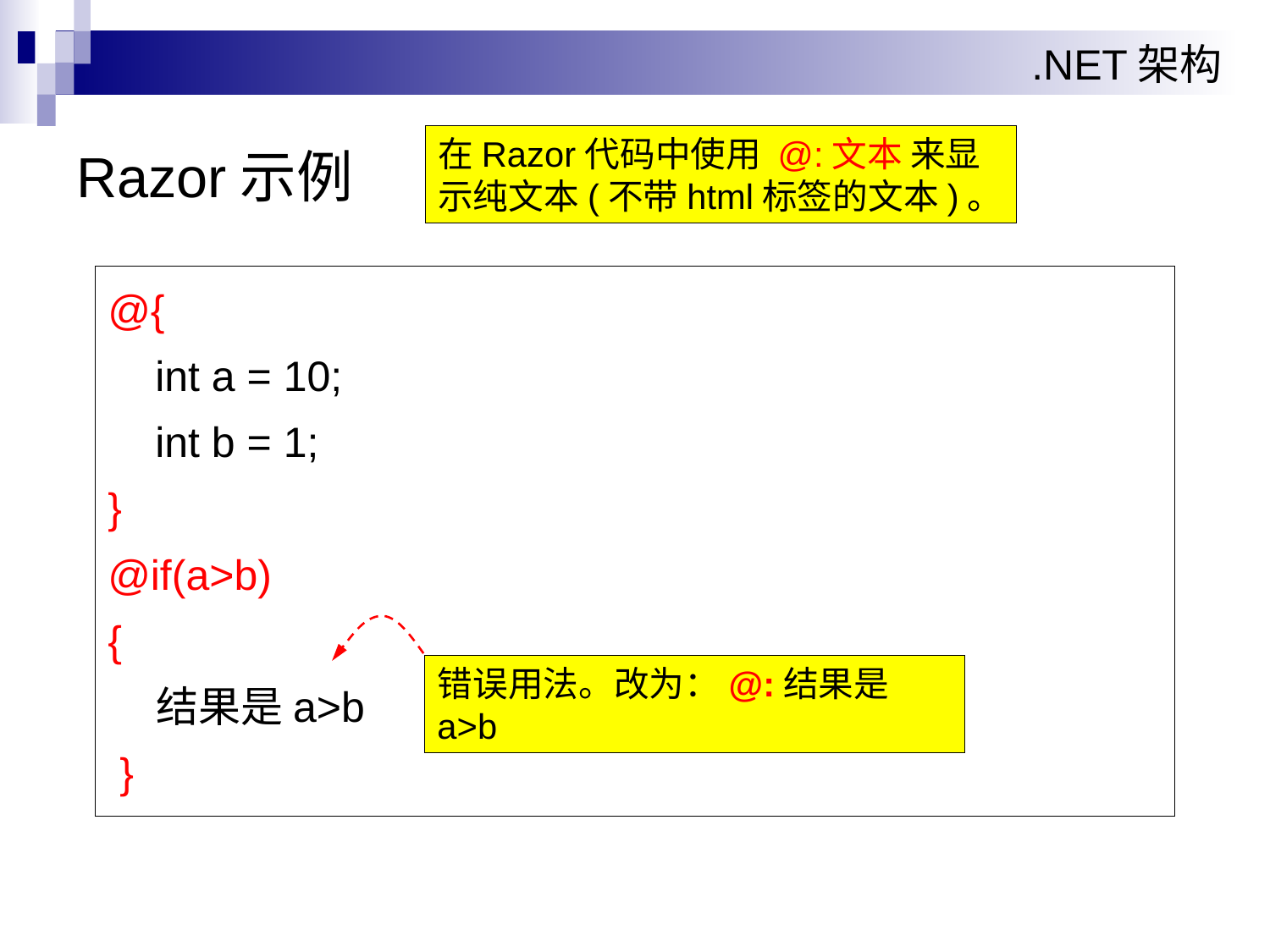

# Razor示例
在Razor代码中使用 @:文本 来显示纯文本(不带html标签的文本)。
@{
    int a = 10;
    int b = 1;
}
@if(a>b)
{
    结果是a>b
 }

错误用法。改为：@:结果是a>b